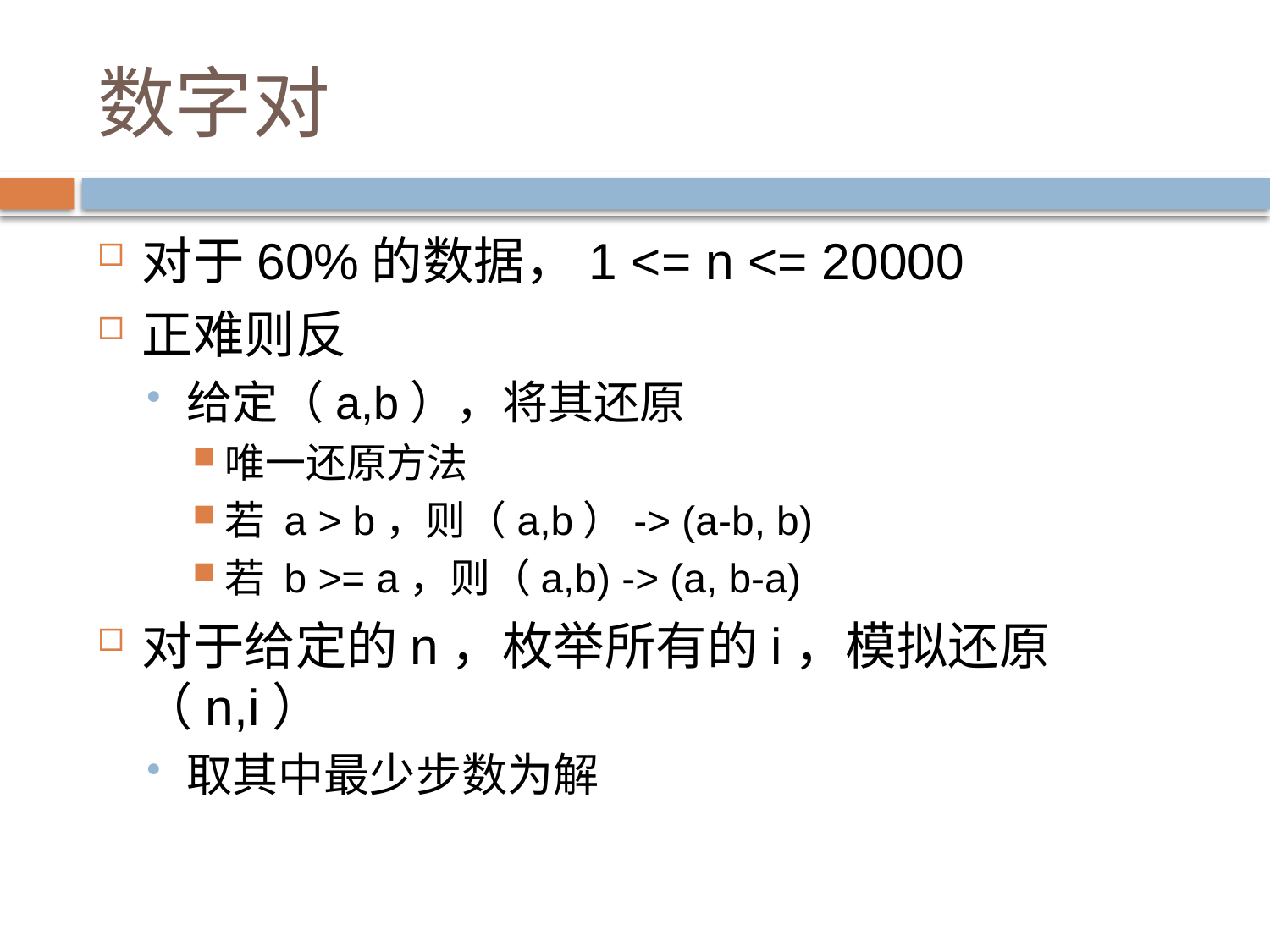

# 数字对
对于60%的数据，1 <= n <= 20000
正难则反
给定（a,b），将其还原
唯一还原方法
若 a > b，则（a,b）-> (a-b, b)
若 b >= a，则（a,b) -> (a, b-a)
对于给定的n，枚举所有的i，模拟还原（n,i）
取其中最少步数为解